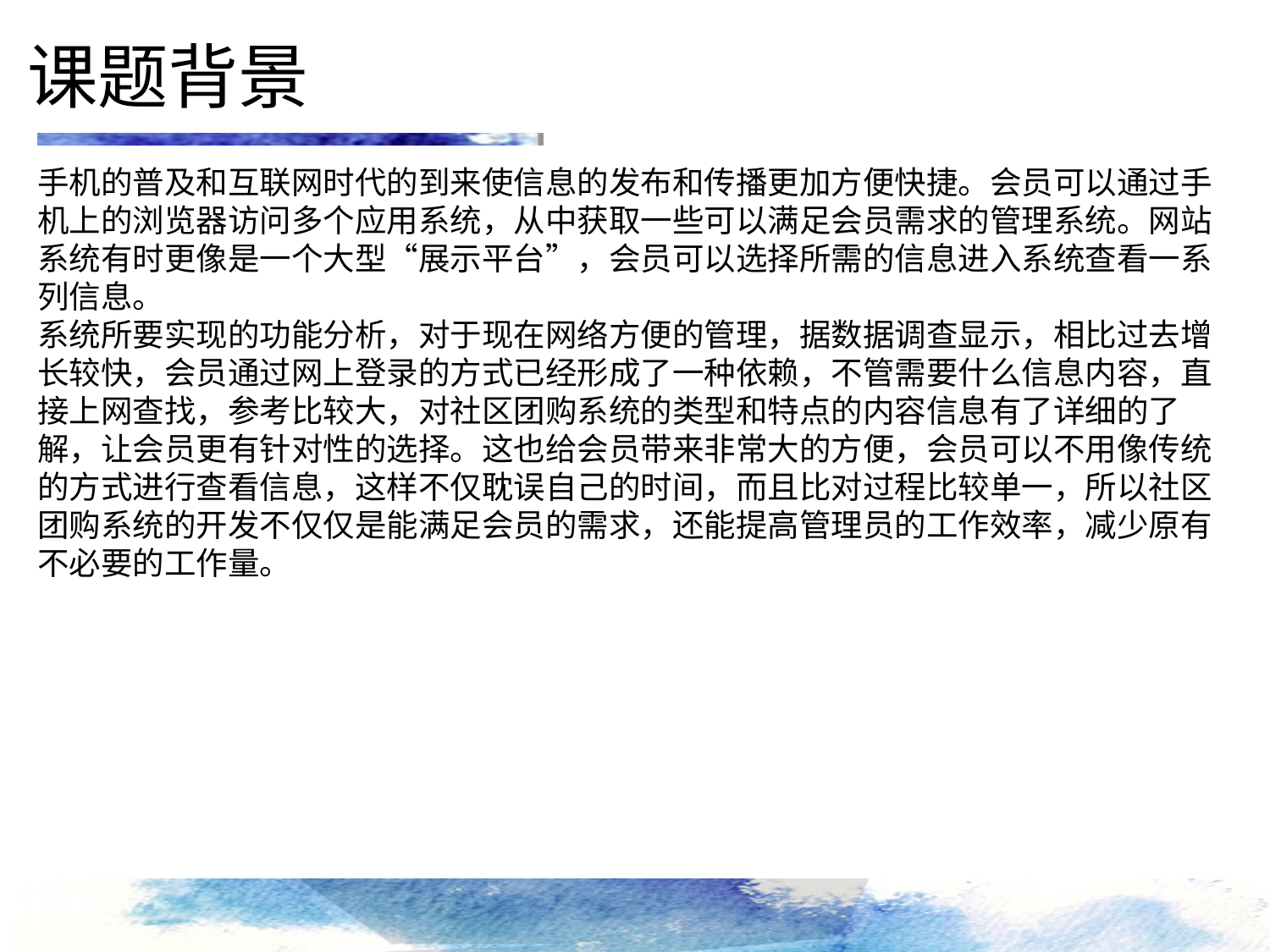

课题背景
手机的普及和互联网时代的到来使信息的发布和传播更加方便快捷。会员可以通过手机上的浏览器访问多个应用系统，从中获取一些可以满足会员需求的管理系统。网站系统有时更像是一个大型“展示平台”，会员可以选择所需的信息进入系统查看一系列信息。
系统所要实现的功能分析，对于现在网络方便的管理，据数据调查显示，相比过去增长较快，会员通过网上登录的方式已经形成了一种依赖，不管需要什么信息内容，直接上网查找，参考比较大，对社区团购系统的类型和特点的内容信息有了详细的了解，让会员更有针对性的选择。这也给会员带来非常大的方便，会员可以不用像传统的方式进行查看信息，这样不仅耽误自己的时间，而且比对过程比较单一，所以社区团购系统的开发不仅仅是能满足会员的需求，还能提高管理员的工作效率，减少原有不必要的工作量。
点击添加文本
点击添加文本
点击添加文本
点击添加文本